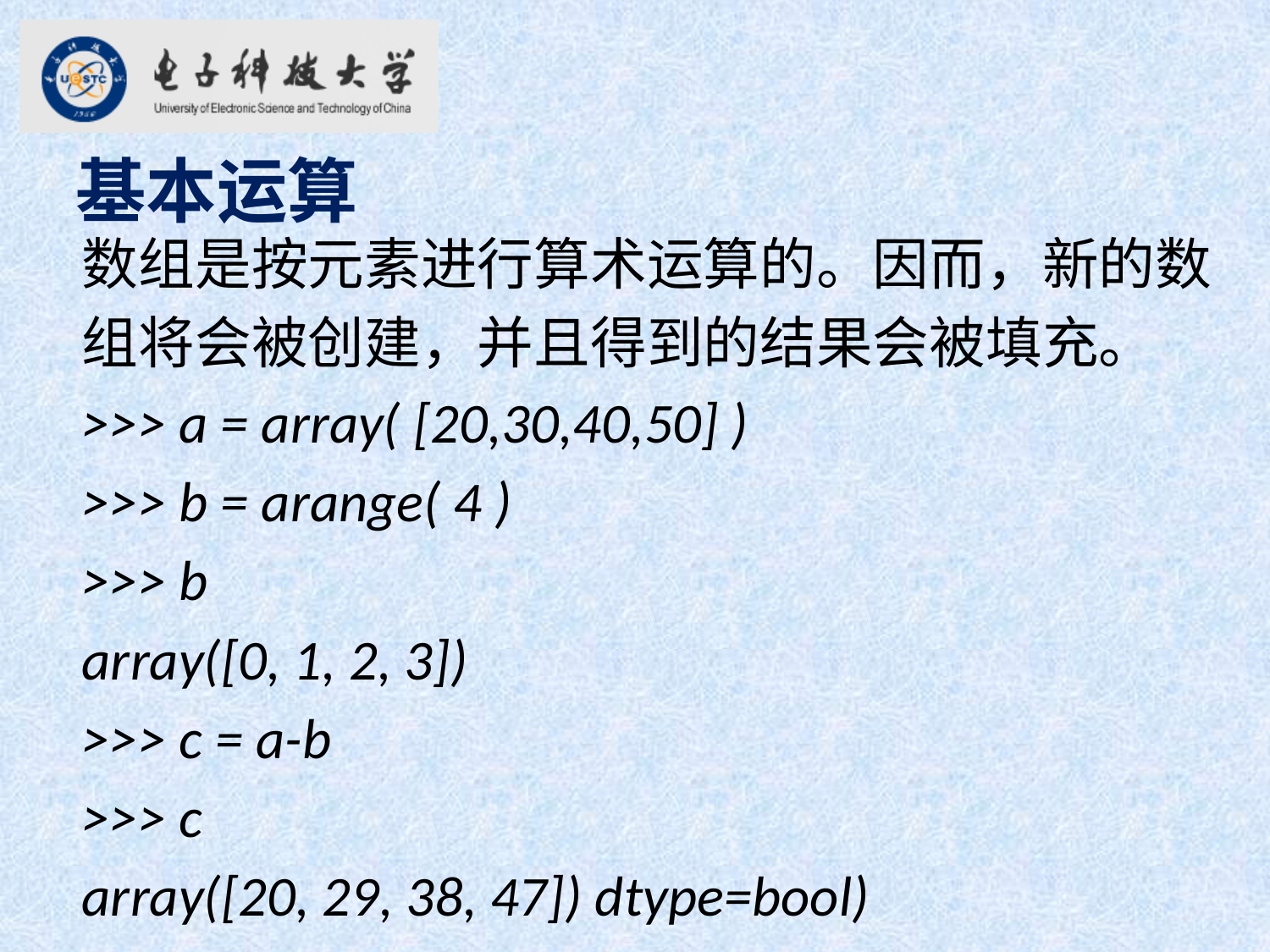

基本运算
数组是按元素进行算术运算的。因而，新的数
组将会被创建，并且得到的结果会被填充。
>>> a = array( [20,30,40,50] )
>>> b = arange( 4 )
>>> b
array([0, 1, 2, 3])
>>> c = a-b
>>> c
array([20, 29, 38, 47]) dtype=bool)